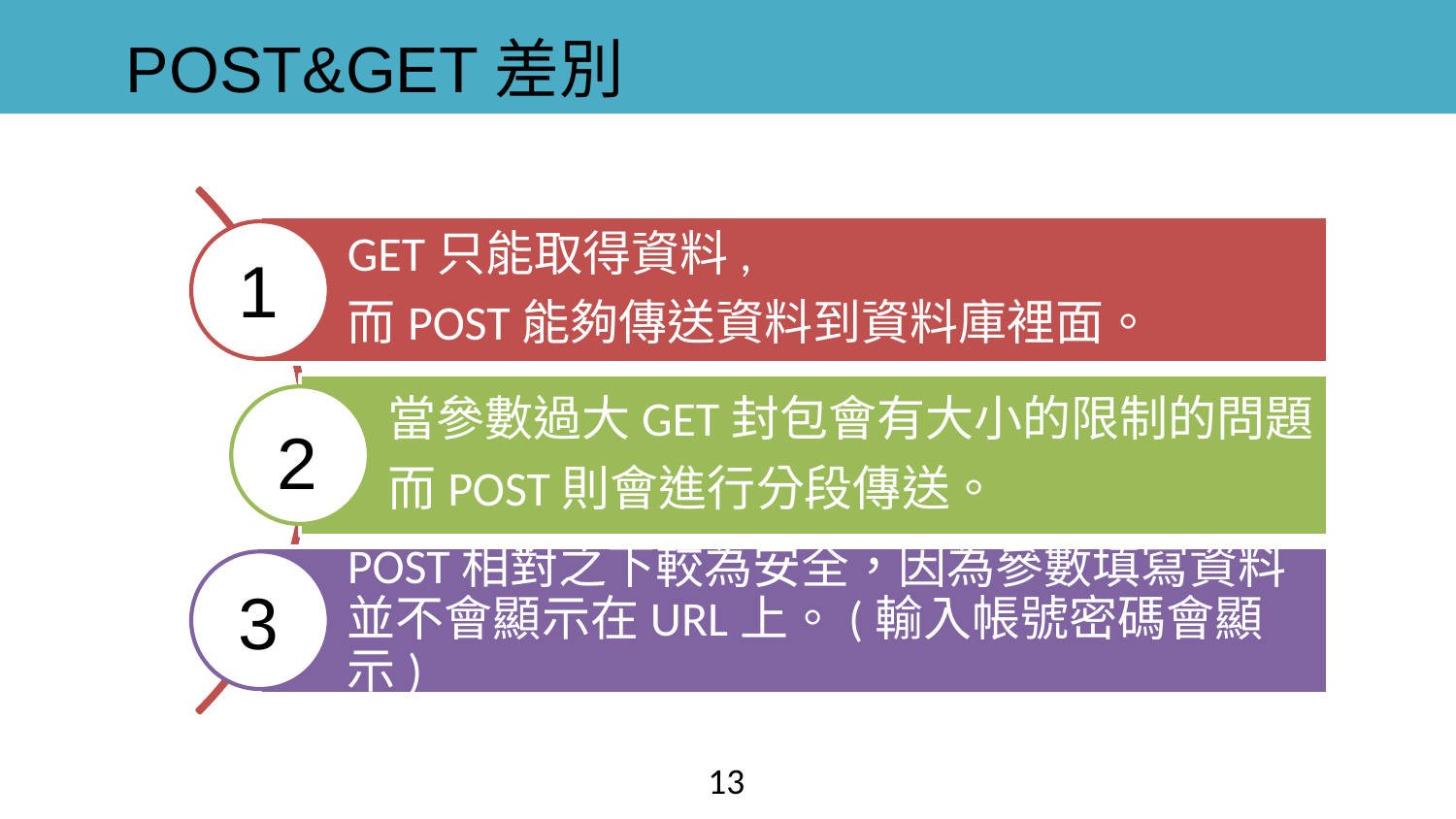

POST&GET差別
GET只能取得資料,
而POST能夠傳送資料到資料庫裡面。
當參數過大GET封包會有大小的限制的問題
而POST則會進行分段傳送。
POST相對之下較為安全，因為參數填寫資料並不會顯示在URL上。(輸入帳號密碼會顯示)
1
2
3
13